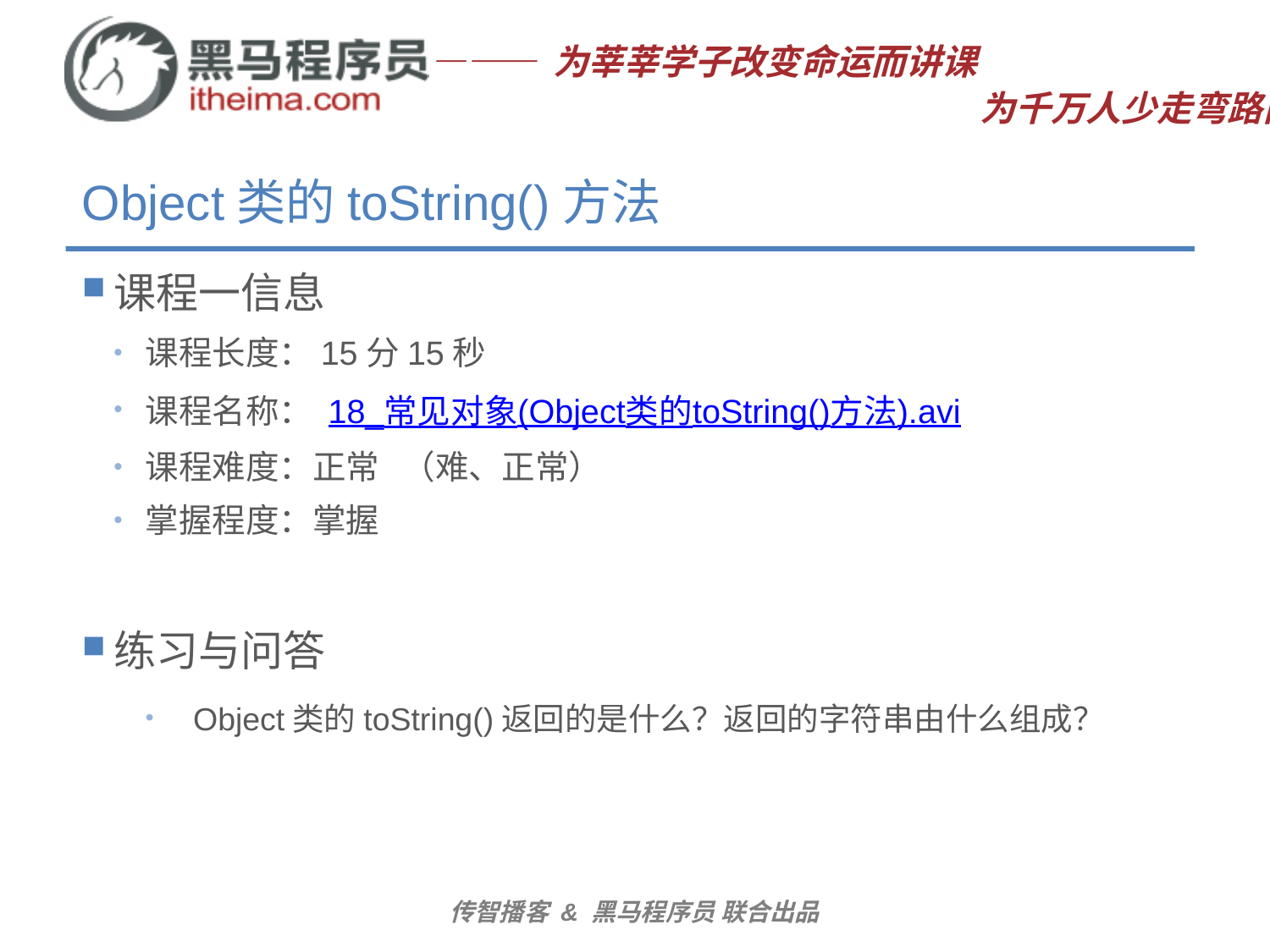

# Object类的toString()方法
课程一信息
课程长度：15分15秒
课程名称： 18_常见对象(Object类的toString()方法).avi
课程难度：正常   （难、正常）
掌握程度：掌握

练习与问答
Object类的toString()返回的是什么？返回的字符串由什么组成？